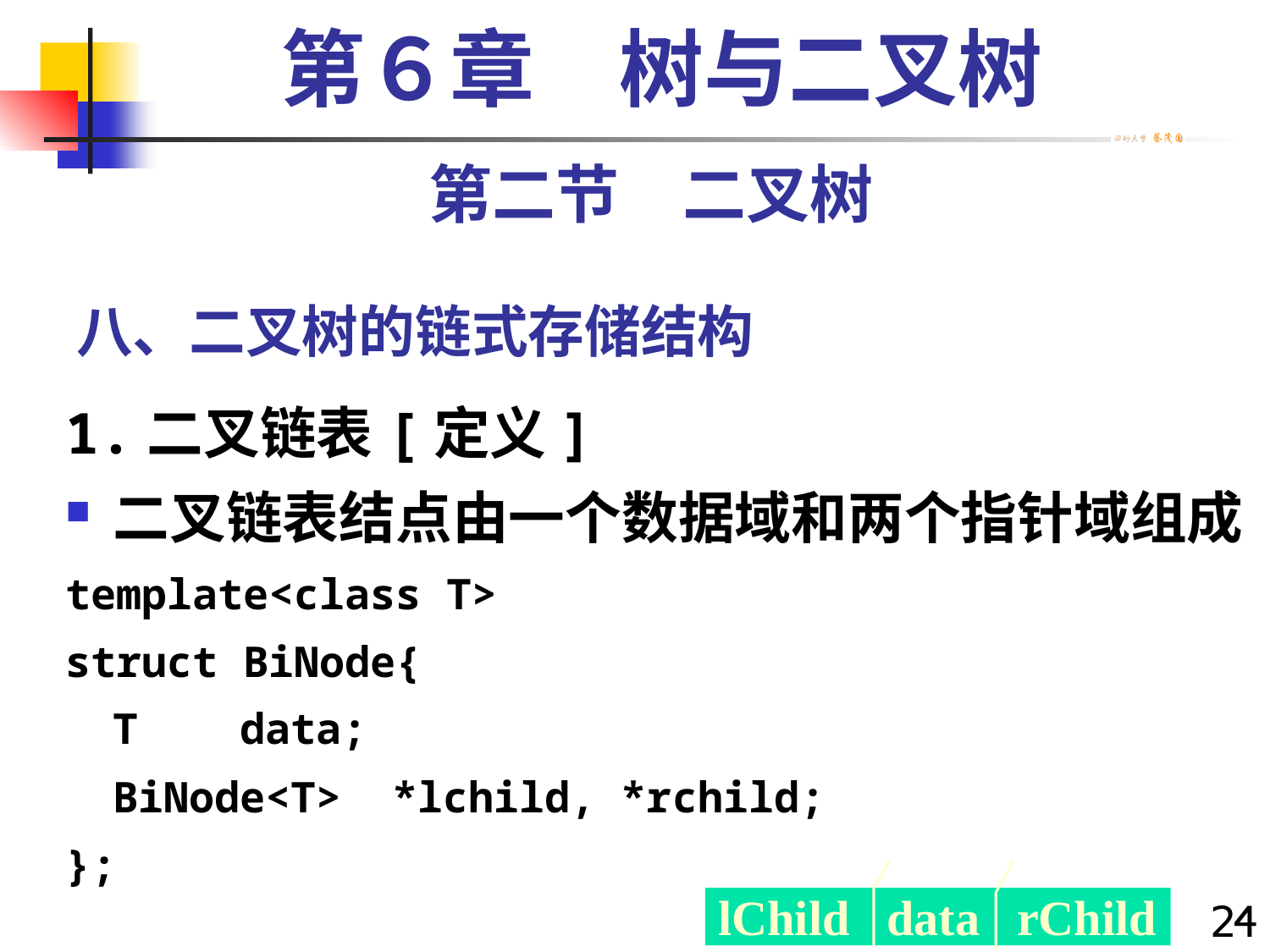

第６章　树与二叉树
第二节　二叉树
# 八、二叉树的链式存储结构
1.二叉链表[定义]
二叉链表结点由一个数据域和两个指针域组成
template<class T>
struct BiNode{
	T    data;
	BiNode<T>  *lchild, *rchild;
};

lChild   data   rChild

24